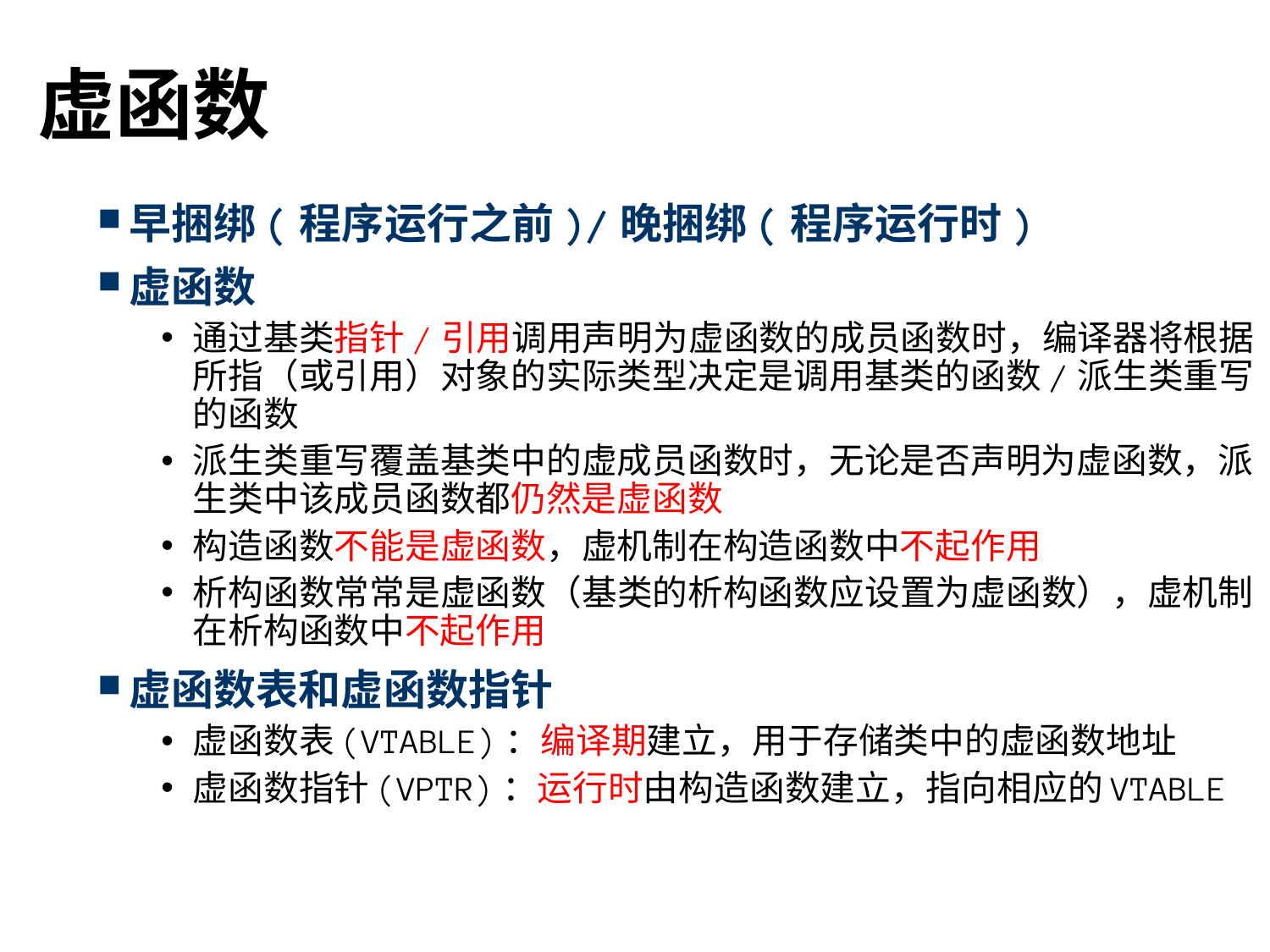

# 虚函数
早捆绑(程序运行之前)/晚捆绑(程序运行时)
虚函数
通过基类指针/引用调用声明为虚函数的成员函数时，编译器将根据所指（或引用）对象的实际类型决定是调用基类的函数/派生类重写的函数
派生类重写覆盖基类中的虚成员函数时，无论是否声明为虚函数，派生类中该成员函数都仍然是虚函数
构造函数不能是虚函数，虚机制在构造函数中不起作用
析构函数常常是虚函数（基类的析构函数应设置为虚函数），虚机制在析构函数中不起作用
虚函数表和虚函数指针
虚函数表(VTABLE)：编译期建立，用于存储类中的虚函数地址
虚函数指针(VPTR)：运行时由构造函数建立，指向相应的VTABLE